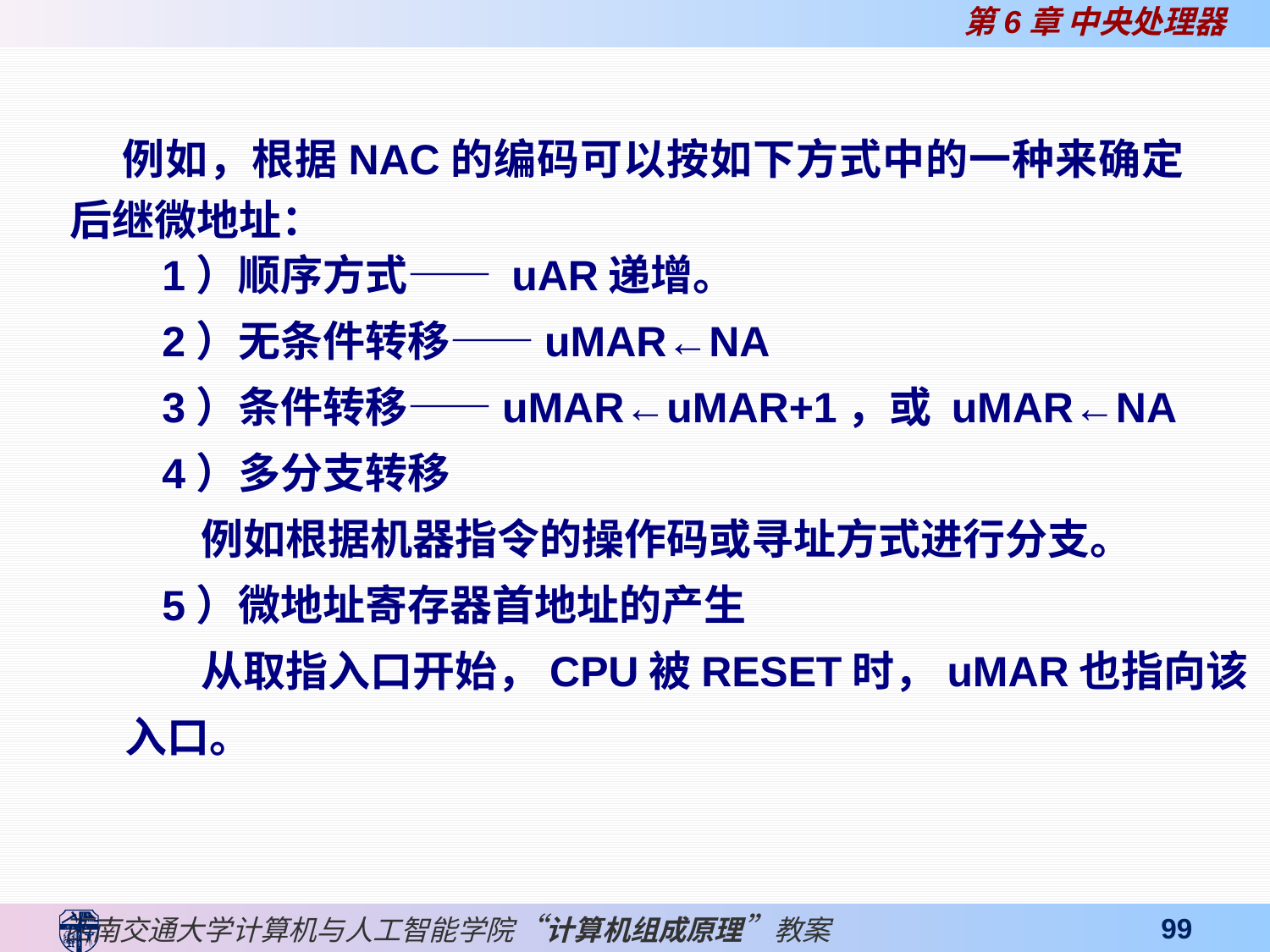

例如，根据NAC的编码可以按如下方式中的一种来确定后继微地址：
1）顺序方式—— uAR递增。
2）无条件转移——uMAR←NA
3）条件转移——uMAR←uMAR+1，或 uMAR←NA
4）多分支转移
   例如根据机器指令的操作码或寻址方式进行分支。
5）微地址寄存器首地址的产生
   从取指入口开始，CPU被RESET时，uMAR也指向该入口。